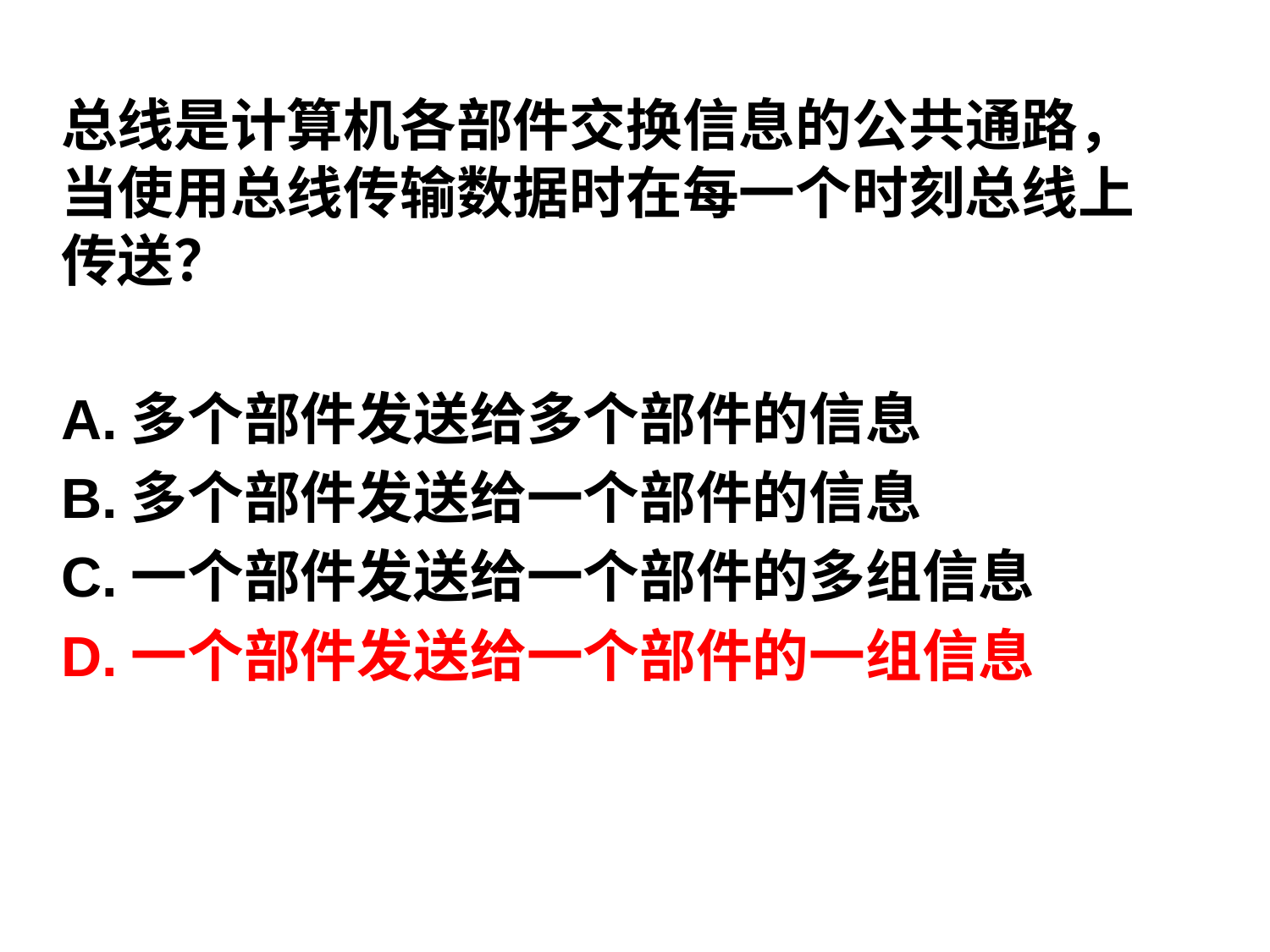

#
总线是计算机各部件交换信息的公共通路，当使用总线传输数据时在每一个时刻总线上传送？

A.多个部件发送给多个部件的信息
B.多个部件发送给一个部件的信息
C.一个部件发送给一个部件的多组信息
D.一个部件发送给一个部件的一组信息